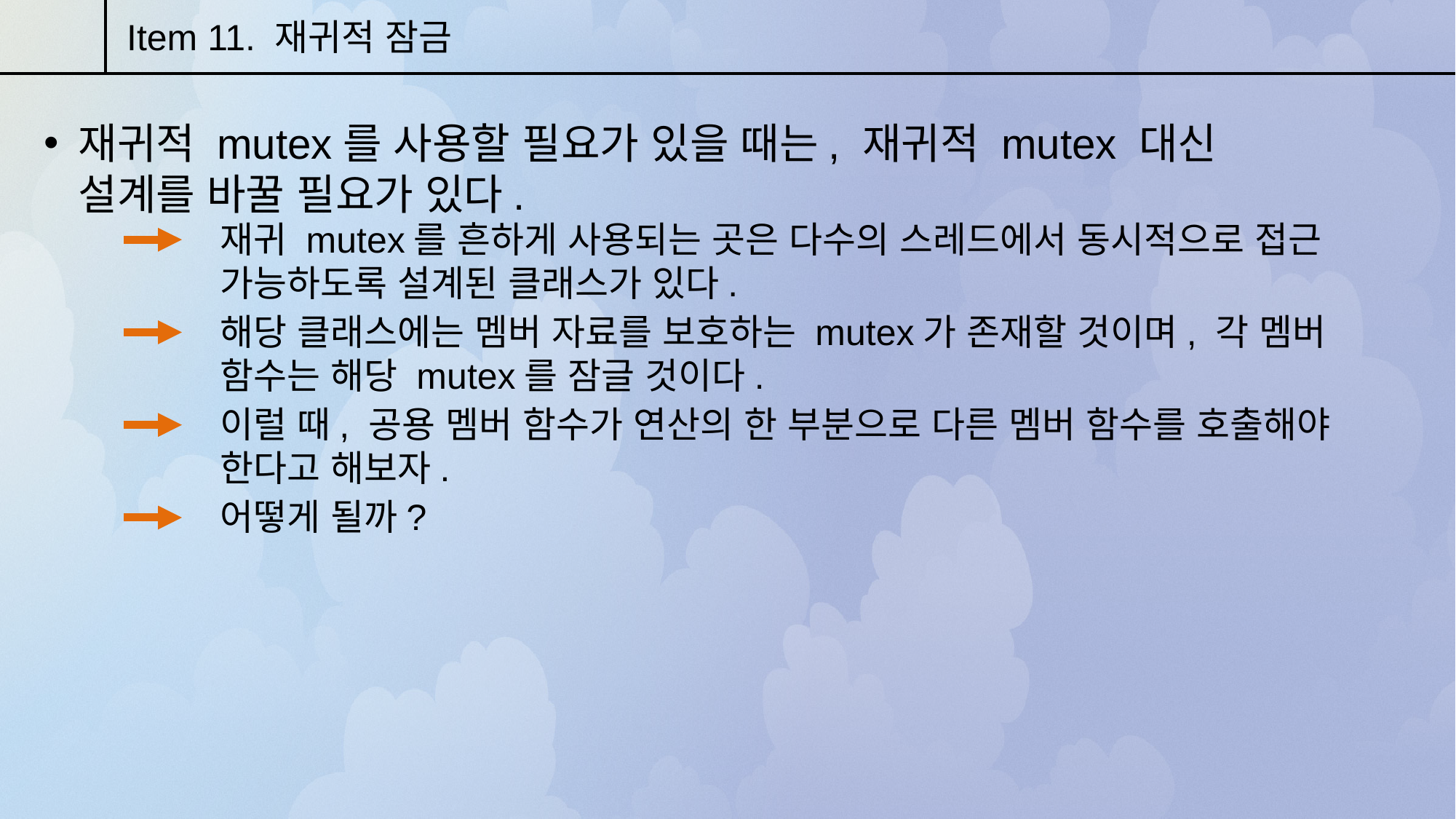

Item 11. 재귀적 잠금
재귀적 mutex를 사용할 필요가 있을 때는, 재귀적 mutex 대신 설계를 바꿀 필요가 있다.
재귀 mutex를 흔하게 사용되는 곳은 다수의 스레드에서 동시적으로 접근 가능하도록 설계된 클래스가 있다.
해당 클래스에는 멤버 자료를 보호하는 mutex가 존재할 것이며, 각 멤버 함수는 해당 mutex를 잠글 것이다.
이럴 때, 공용 멤버 함수가 연산의 한 부분으로 다른 멤버 함수를 호출해야 한다고 해보자.
어떻게 될까?